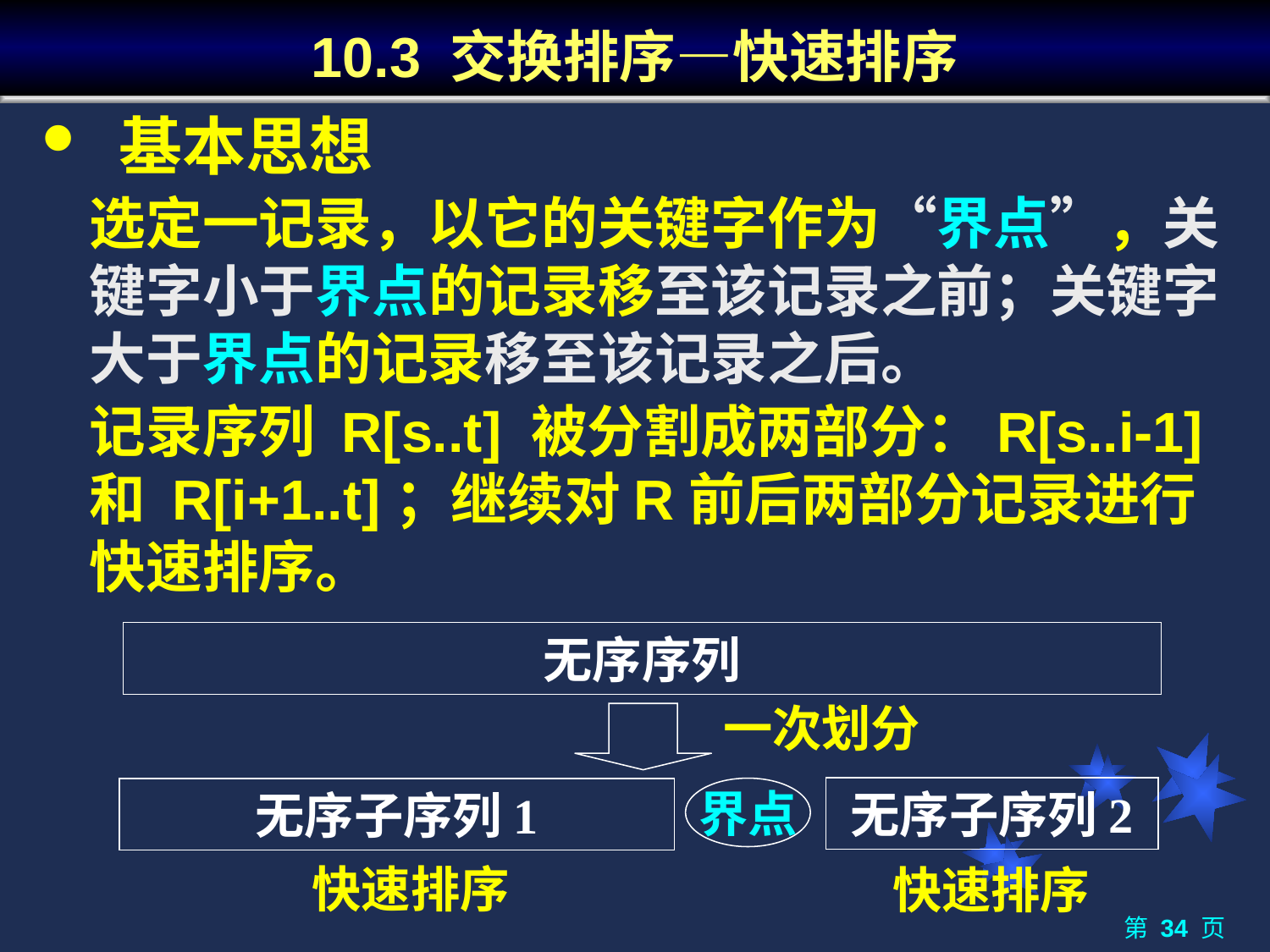

# 10.3 交换排序—快速排序
 基本思想
	选定一记录，以它的关键字作为“界点”，关键字小于界点的记录移至该记录之前；关键字大于界点的记录移至该记录之后。
	记录序列 R[s..t] 被分割成两部分：R[s..i-1]和 R[i+1..t]；继续对R前后两部分记录进行快速排序。
无序序列
一次划分

无序子序列2
界点
无序子序列1
快速排序
快速排序
第 34 页